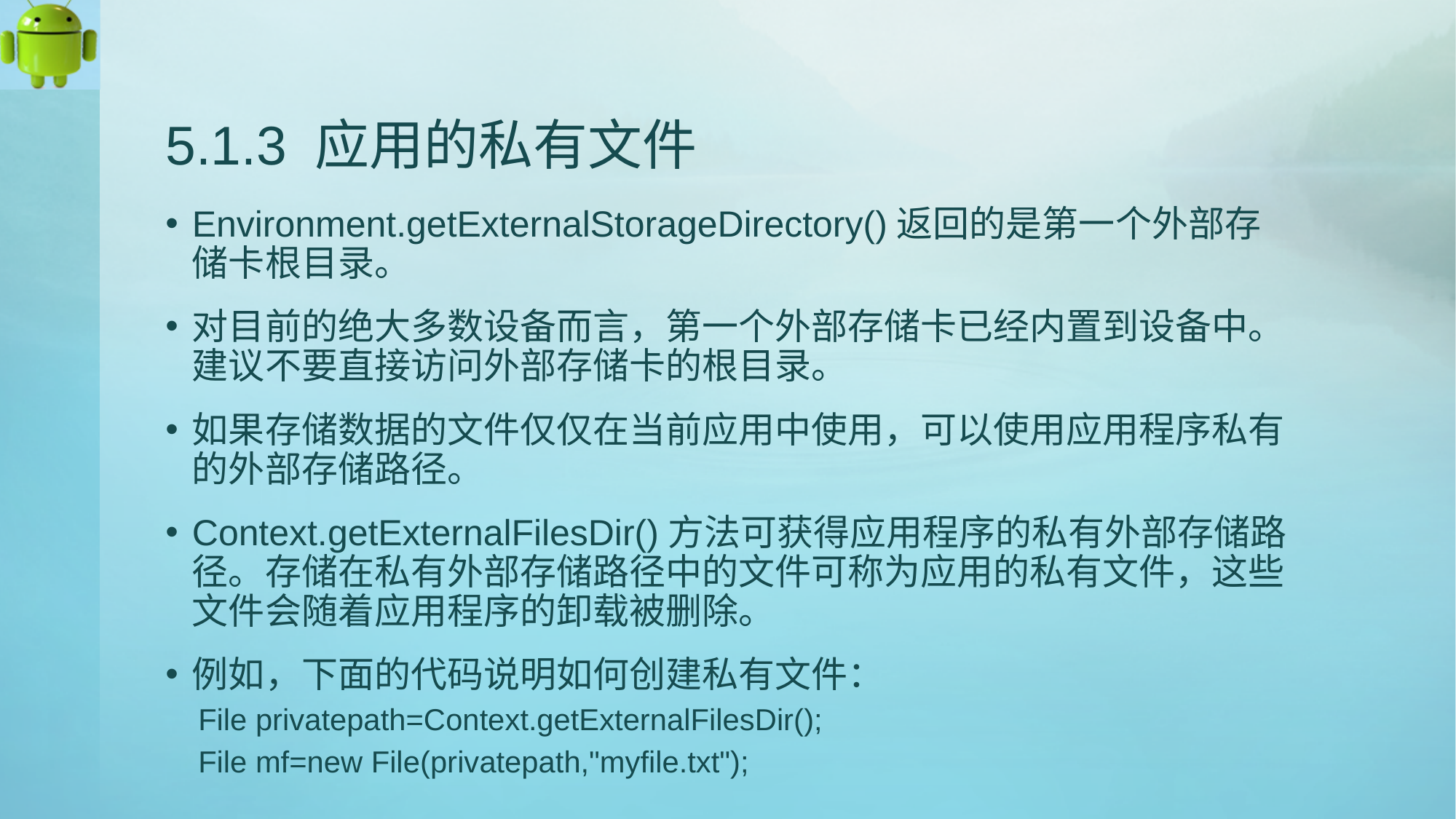

# 5.1.3 应用的私有文件
Environment.getExternalStorageDirectory()返回的是第一个外部存储卡根目录。
对目前的绝大多数设备而言，第一个外部存储卡已经内置到设备中。建议不要直接访问外部存储卡的根目录。
如果存储数据的文件仅仅在当前应用中使用，可以使用应用程序私有的外部存储路径。
Context.getExternalFilesDir()方法可获得应用程序的私有外部存储路径。存储在私有外部存储路径中的文件可称为应用的私有文件，这些文件会随着应用程序的卸载被删除。
例如，下面的代码说明如何创建私有文件：
File privatepath=Context.getExternalFilesDir();
File mf=new File(privatepath,"myfile.txt");